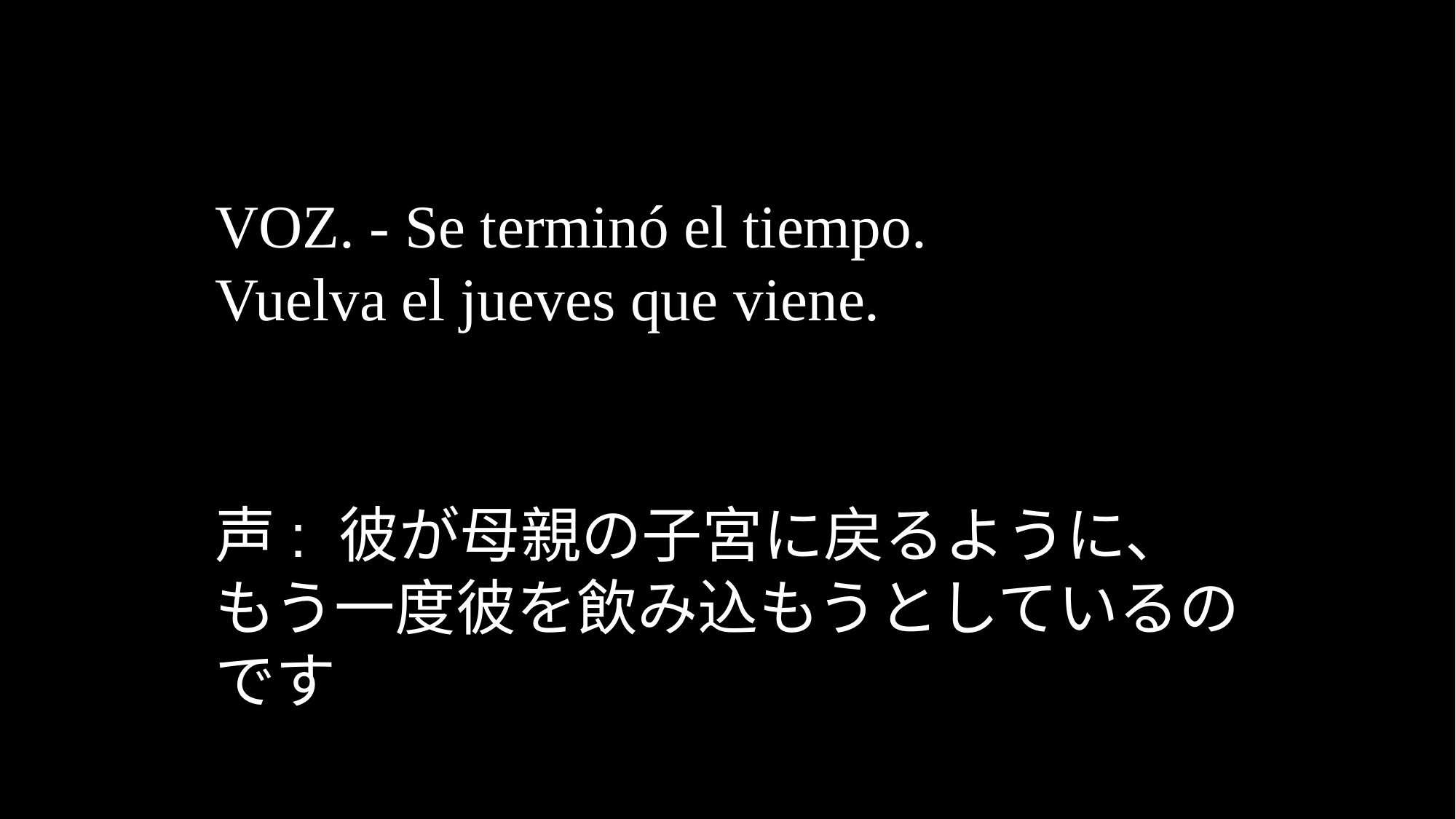

VOZ. - Se terminó el tiempo. Vuelva el jueves que viene.
声: 彼が母親の子宮に戻るように、もう一度彼を飲み込もうとしているのです